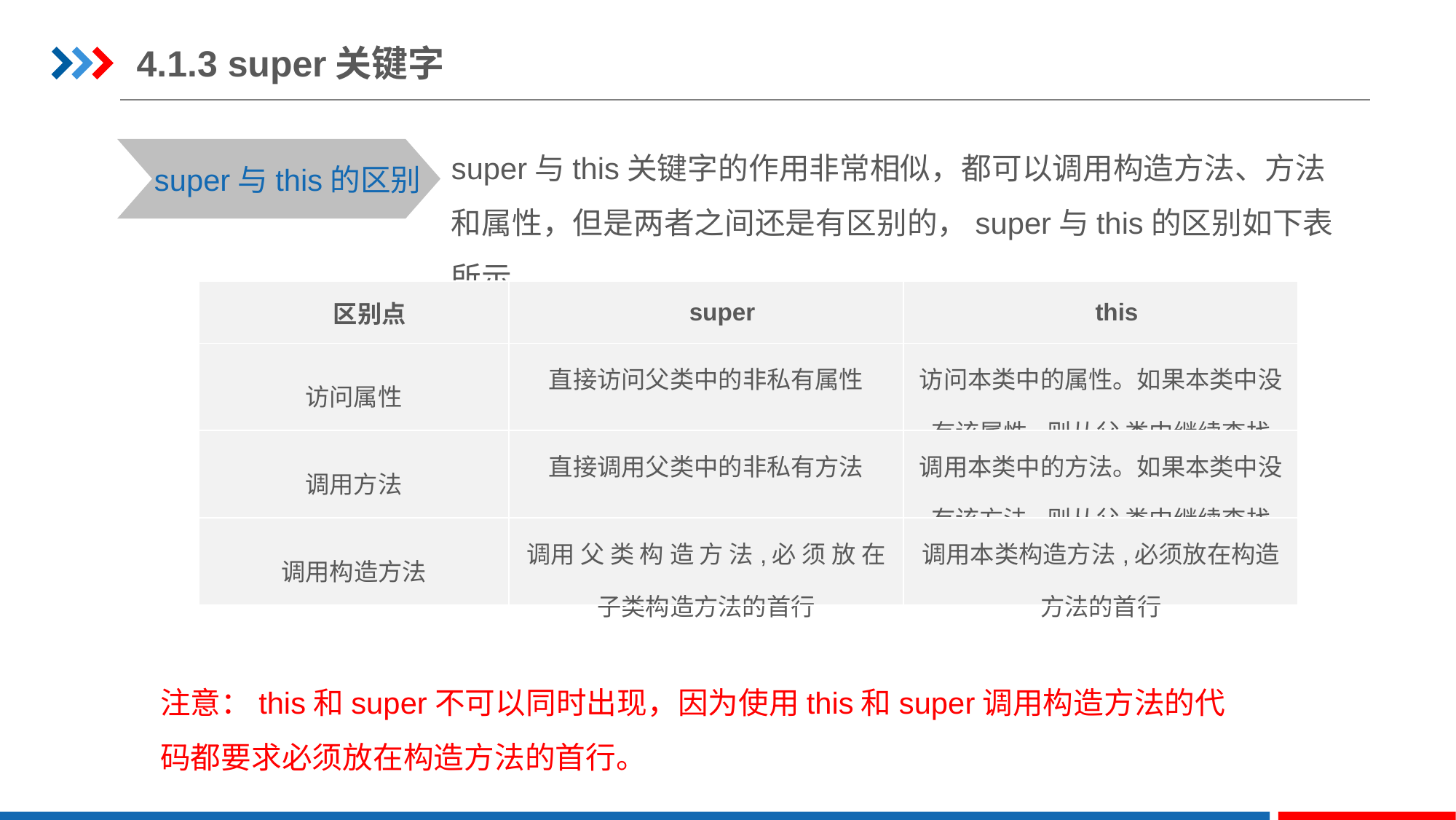

4.1.3 super关键字
super与this关键字的作用非常相似，都可以调用构造方法、方法和属性，但是两者之间还是有区别的，super与this的区别如下表所示。

super与this的区别
| 区别点 | super | this |
| --- | --- | --- |
| 访问属性 | 直接访问父类中的非私有属性 | 访问本类中的属性。如果本类中没有该属性,则从父 类中继续查找 |
| 调用方法 | 直接调用父类中的非私有方法 | 调用本类中的方法。如果本类中没有该方法,则从父 类中继续查找 |
| 调用构造方法 | 调用 父 类 构 造 方 法,必 须 放 在 子类构造方法的首行 | 调用本类构造方法,必须放在构造方法的首行 |
注意：this和super不可以同时出现，因为使用this和super调用构造方法的代码都要求必须放在构造方法的首行。